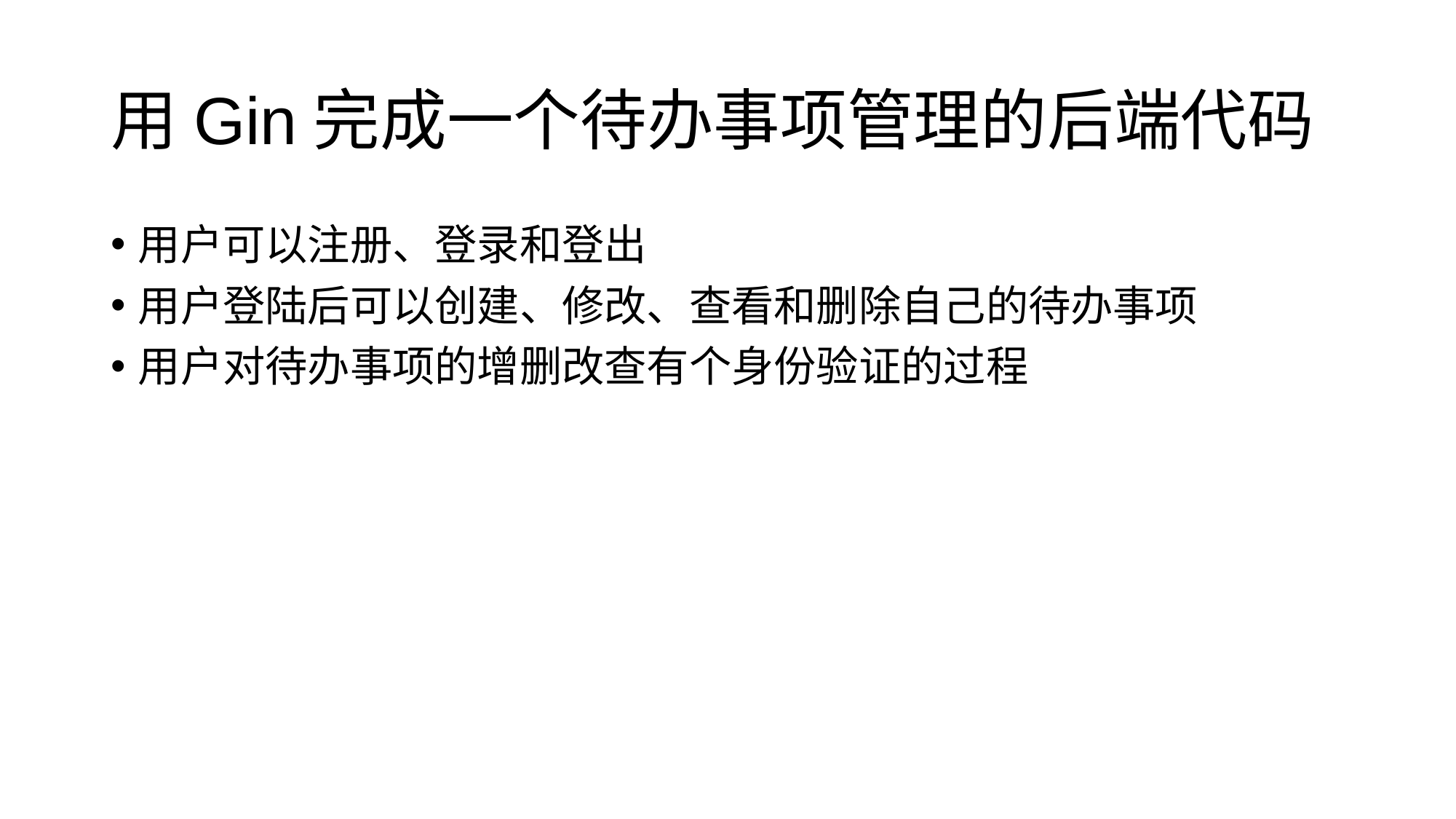

# 用Gin完成一个待办事项管理的后端代码
用户可以注册、登录和登出
用户登陆后可以创建、修改、查看和删除自己的待办事项
用户对待办事项的增删改查有个身份验证的过程